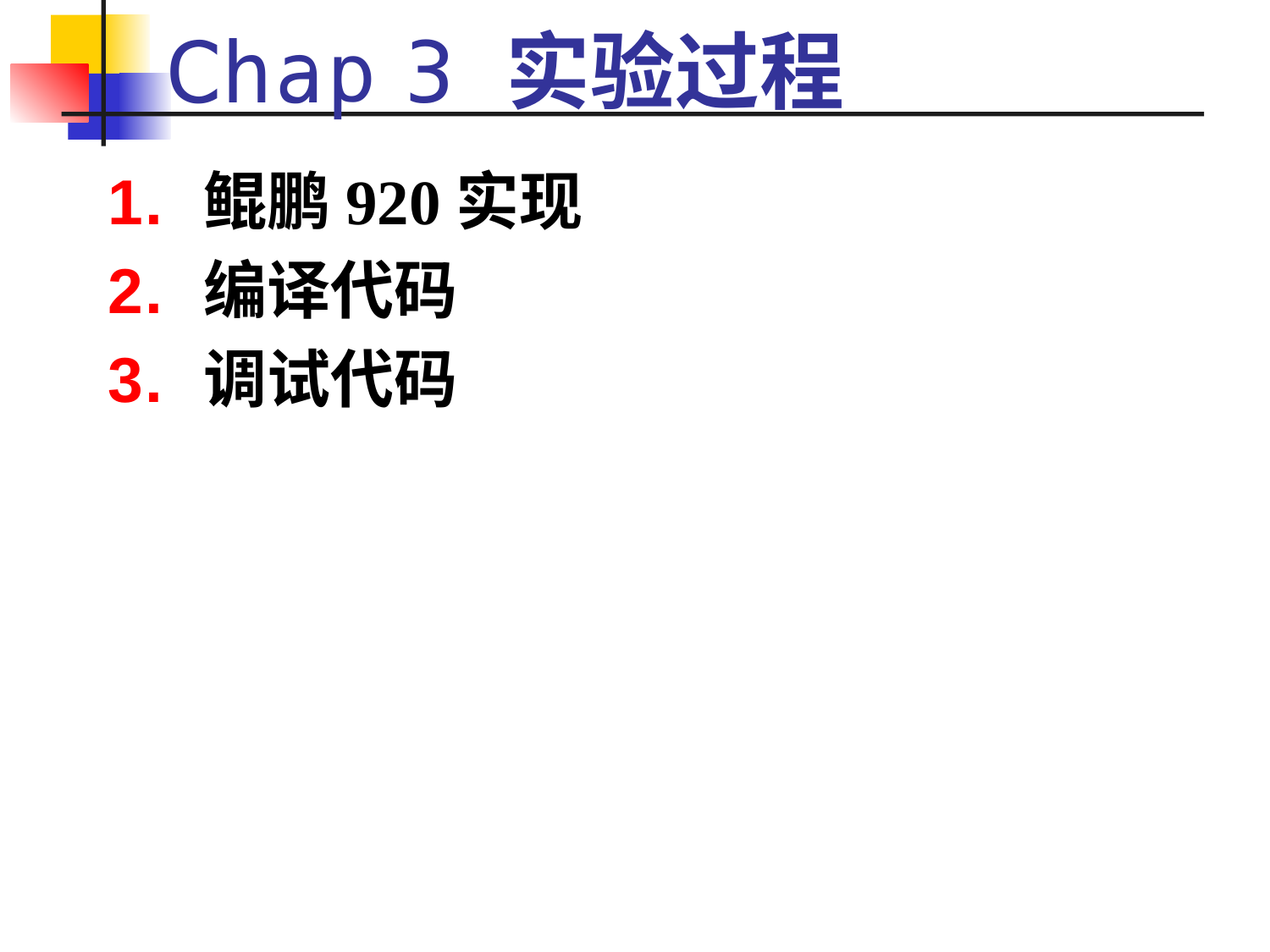

# Chap 3 实验过程
鲲鹏920实现
编译代码
调试代码